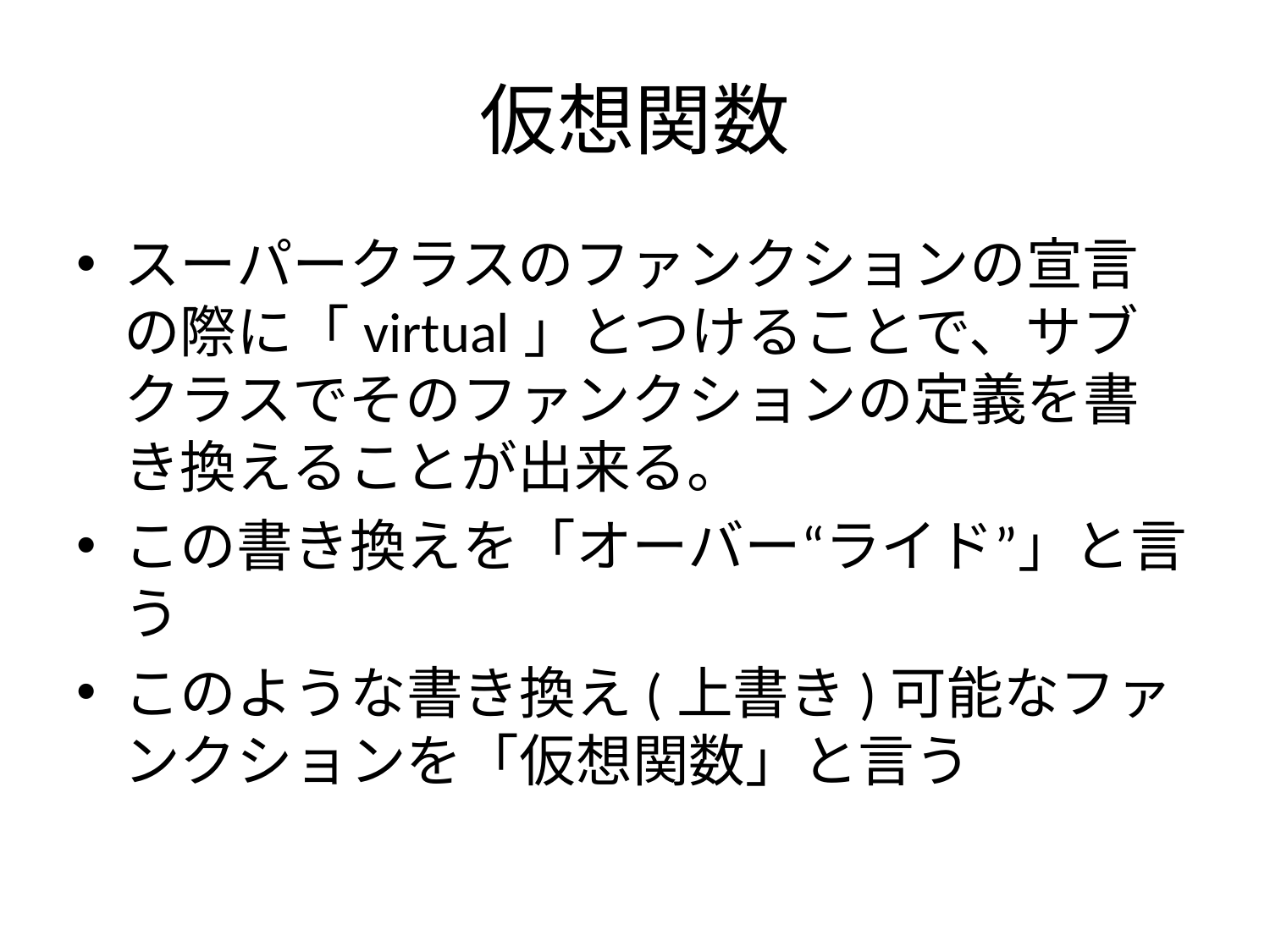

# 仮想関数
スーパークラスのファンクションの宣言の際に「virtual」とつけることで、サブクラスでそのファンクションの定義を書き換えることが出来る。
この書き換えを「オーバー“ライド”」と言う
このような書き換え(上書き)可能なファンクションを「仮想関数」と言う